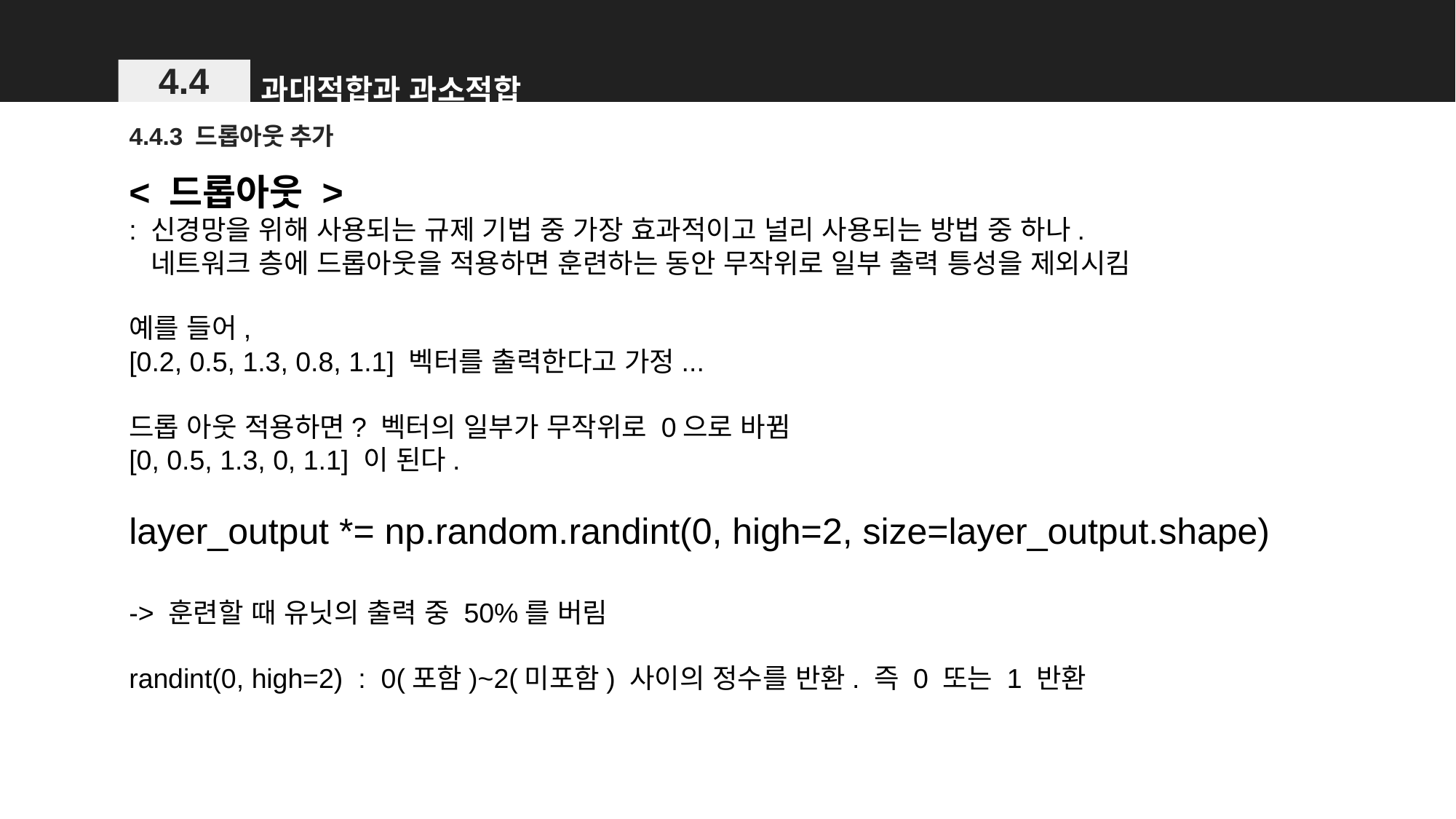

과대적합과 과소적합
4.4

4.4.3 드롭아웃 추가
< 드롭아웃 >
: 신경망을 위해 사용되는 규제 기법 중 가장 효과적이고 널리 사용되는 방법 중 하나.
  네트워크 층에 드롭아웃을 적용하면 훈련하는 동안 무작위로 일부 출력 틍성을 제외시킴

예를 들어,
[0.2, 0.5, 1.3, 0.8, 1.1] 벡터를 출력한다고 가정...

드롭 아웃 적용하면? 벡터의 일부가 무작위로 0으로 바뀜
[0, 0.5, 1.3, 0, 1.1] 이 된다.

layer_output *= np.random.randint(0, high=2, size=layer_output.shape)

-> 훈련할 때 유닛의 출력 중 50%를 버림

randint(0, high=2)  :  0(포함)~2(미포함) 사이의 정수를 반환. 즉 0 또는 1 반환